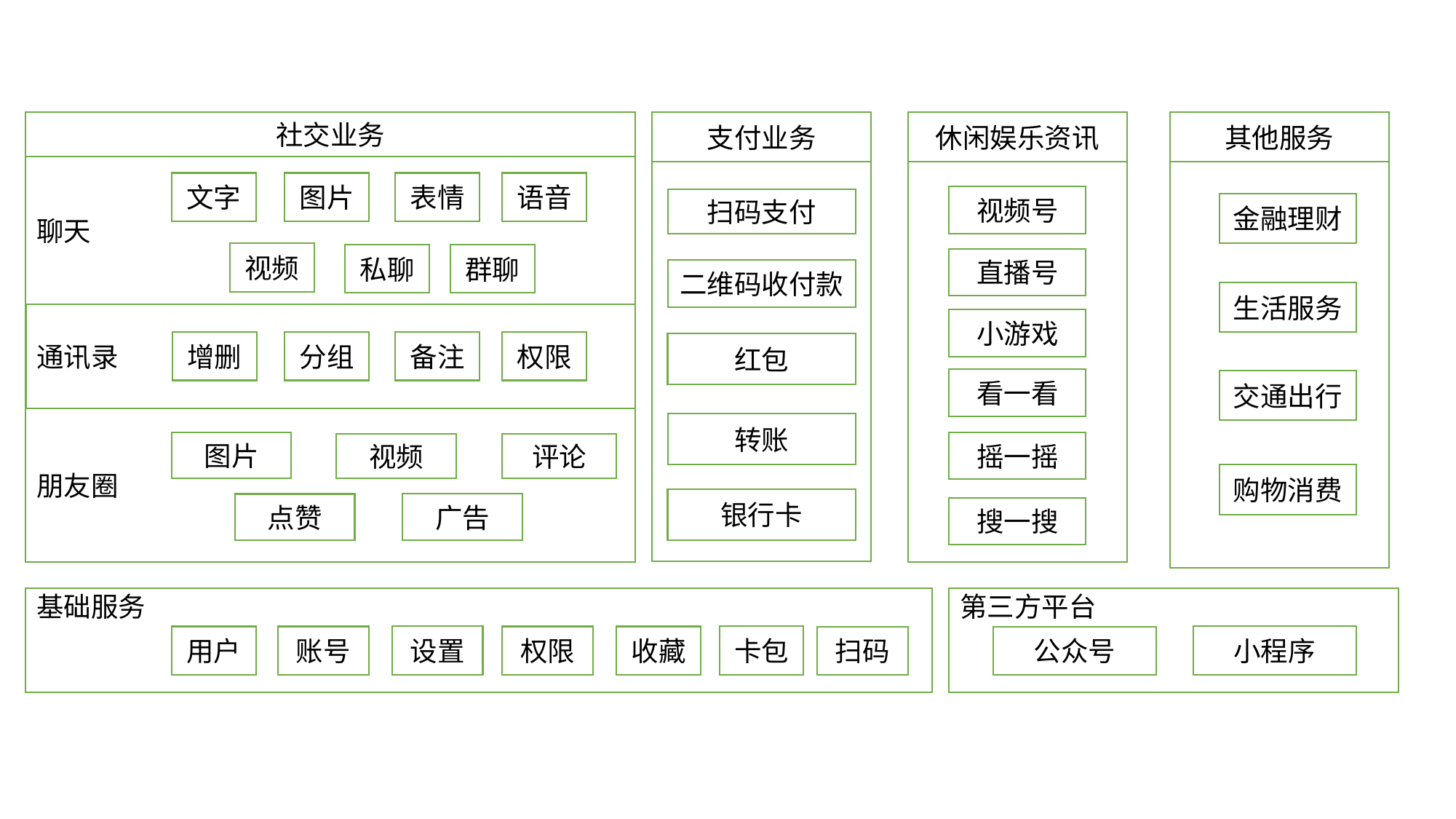

社交业务
支付业务
休闲娱乐资讯
其他服务
聊天

文字
图片
表情
语音
视频号
扫码支付
金融理财
视频
私聊
群聊
直播号
二维码收付款
生活服务
通讯录
小游戏
增删
分组
备注
权限
红包
看一看
交通出行
朋友圈
转账
图片
摇一摇
视频
评论
购物消费
银行卡
广告
点赞
搜一搜
基础服务
第三方平台
小程序
用户
账号
设置
权限
收藏
卡包
扫码
公众号